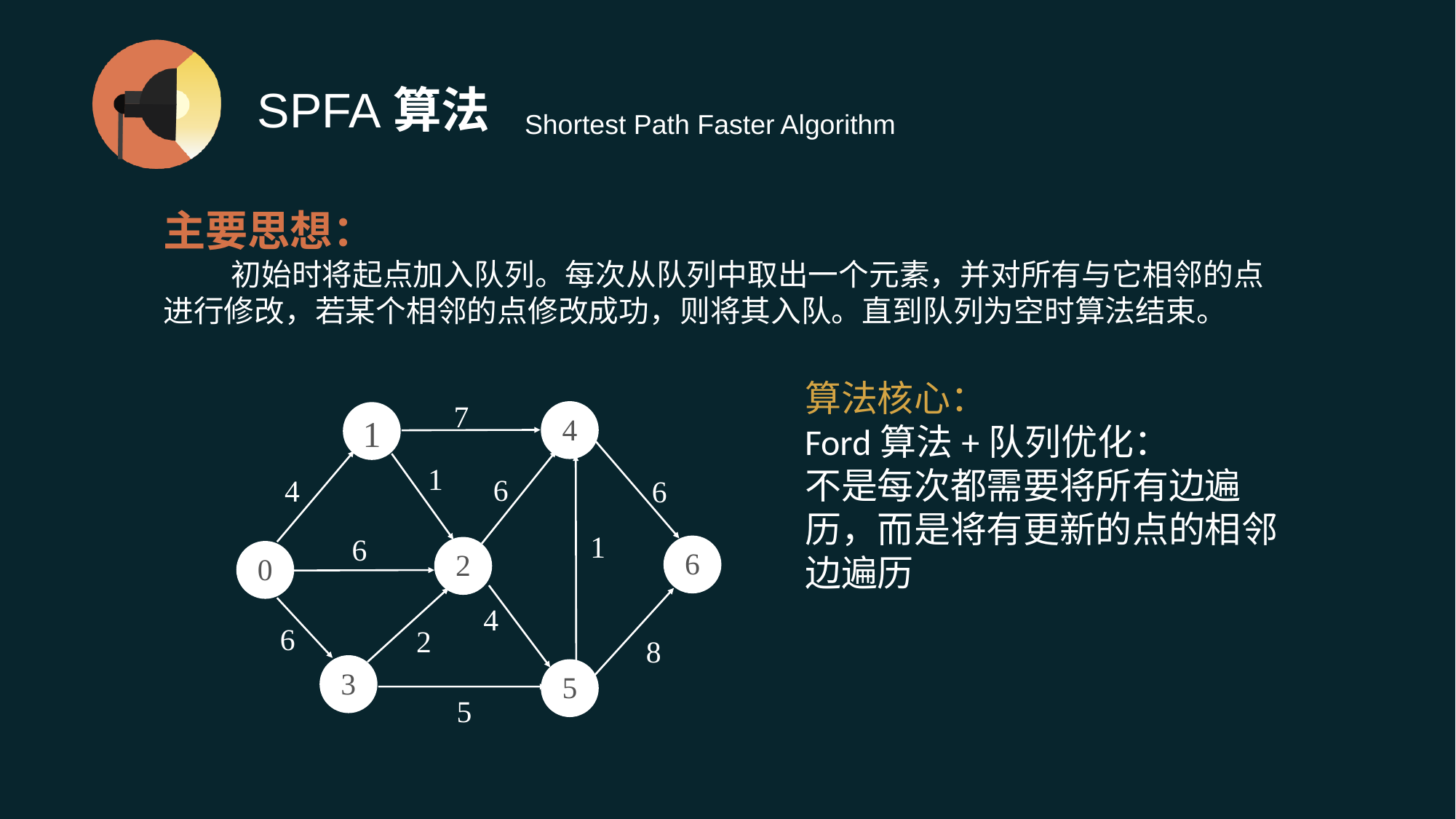

# SPFA算法
Shortest Path Faster Algorithm
主要思想：
         初始时将起点加入队列。每次从队列中取出一个元素，并对所有与它相邻的点进行修改，若某个相邻的点修改成功，则将其入队。直到队列为空时算法结束。
算法核心：
Ford算法+队列优化：
不是每次都需要将所有边遍历，而是将有更新的点的相邻边遍历
7
4
1

1
6
4
6
1
6
6
2
0

4
6
2
8
3
5

5